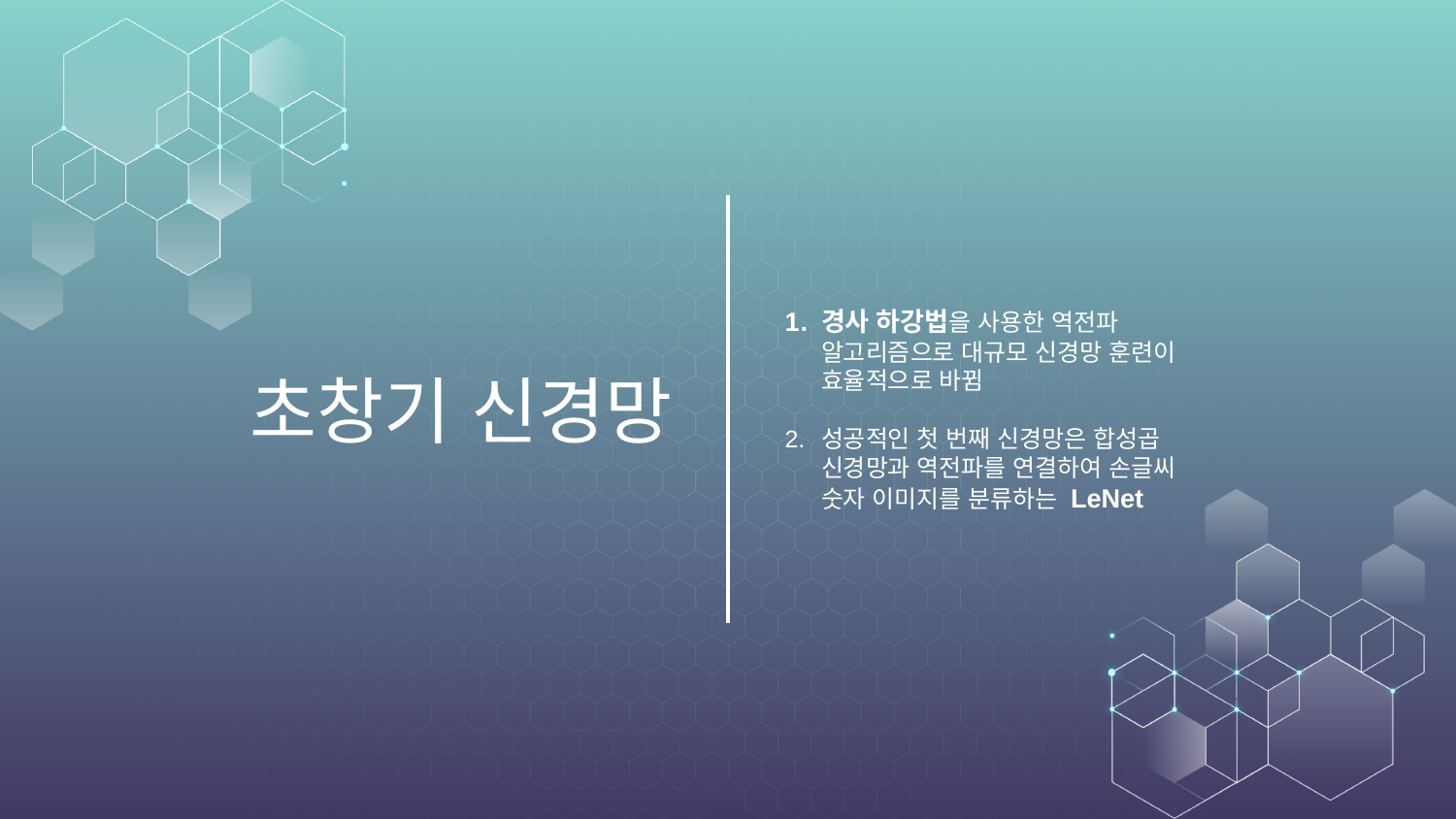

경사 하강법을 사용한 역전파 알고리즘으로 대규모 신경망 훈련이 효율적으로 바뀜

성공적인 첫 번째 신경망은 합성곱 신경망과 역전파를 연결하여 손글씨 숫자 이미지를 분류하는 LeNet
# 초창기 신경망